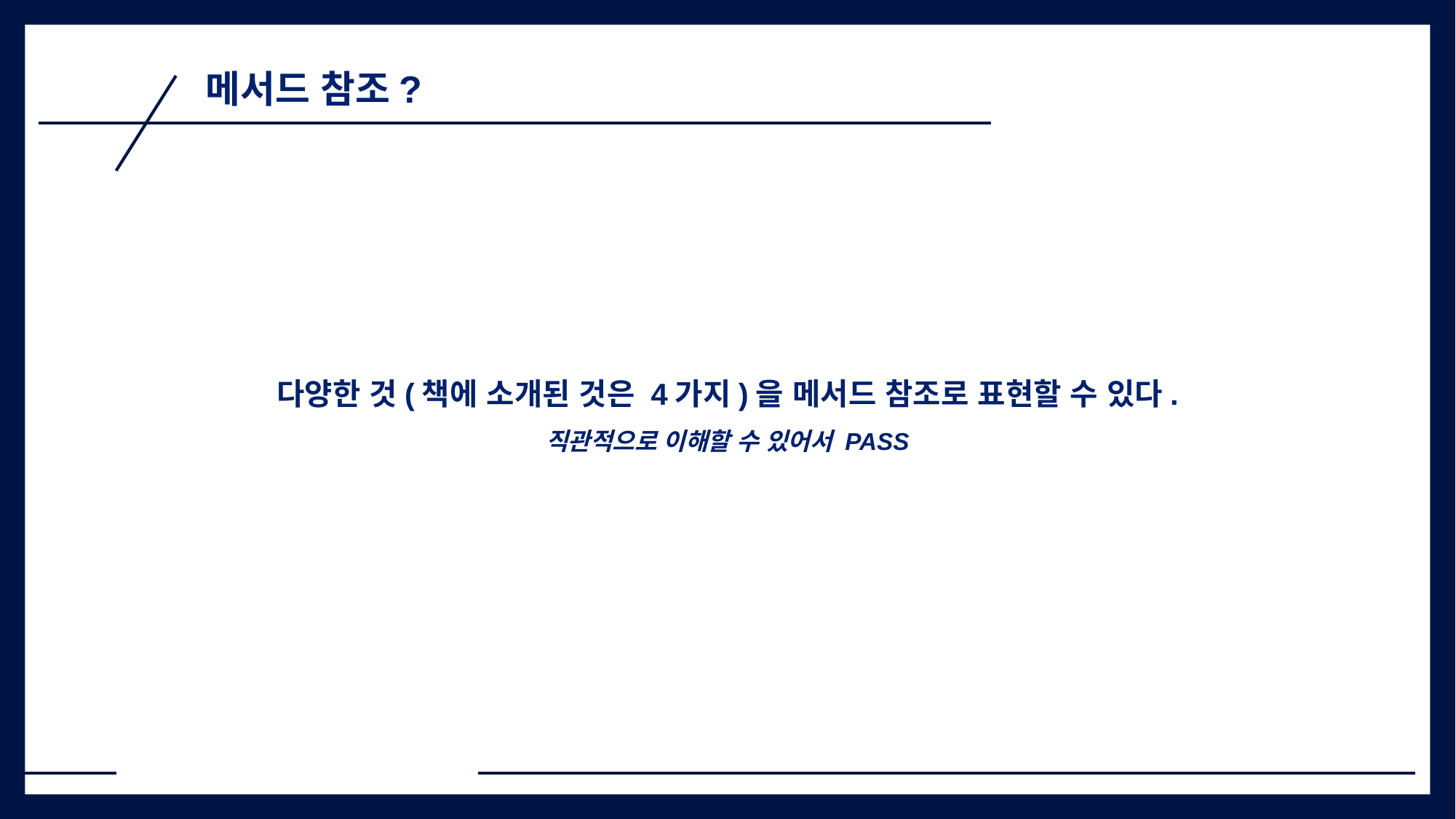

1
메서드 참조?
다양한 것(책에 소개된 것은 4가지)을 메서드 참조로 표현할 수 있다.
직관적으로 이해할 수 있어서 PASS